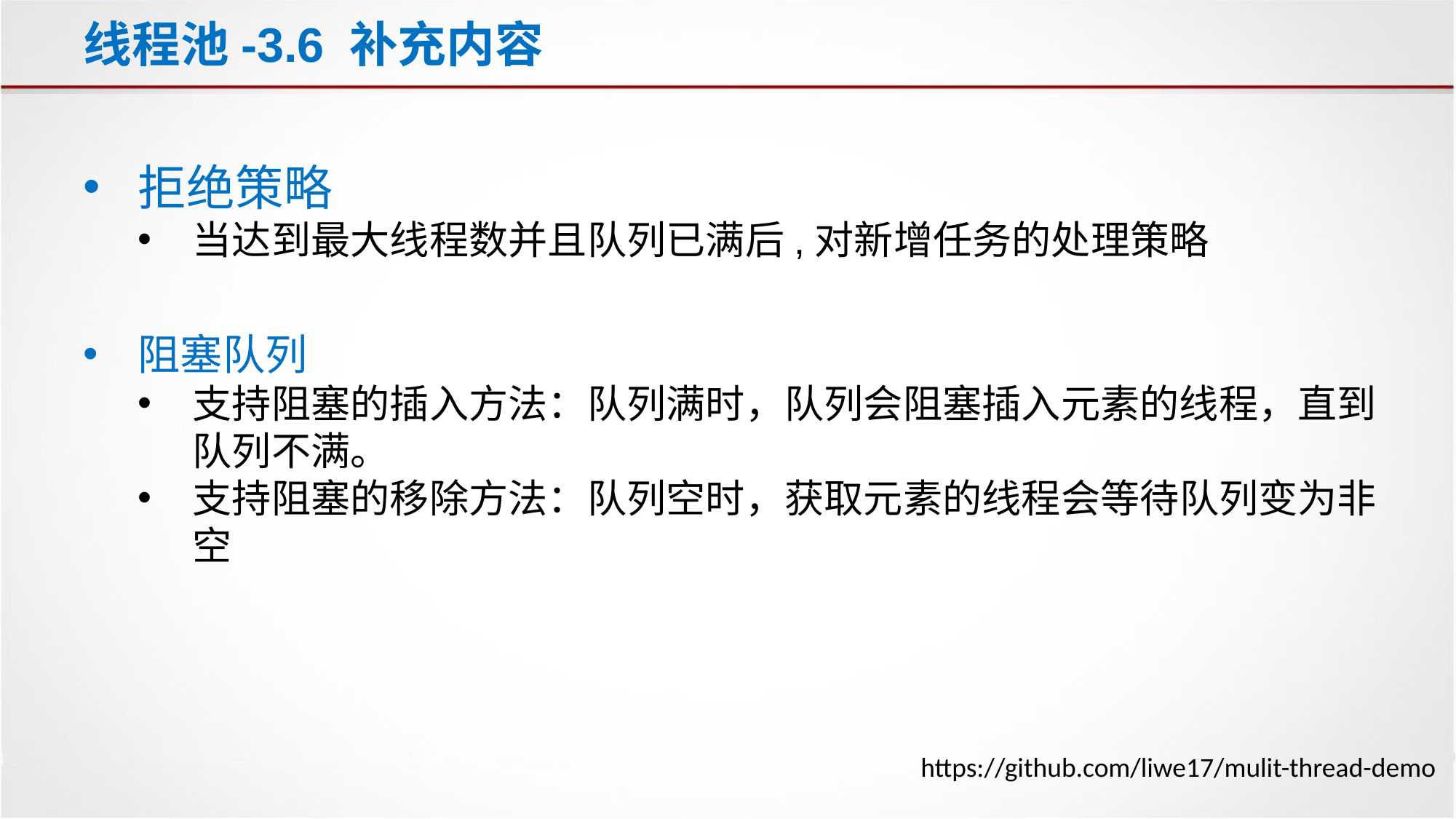

# 线程池-3.6 补充内容
拒绝策略
当达到最大线程数并且队列已满后,对新增任务的处理策略

阻塞队列
支持阻塞的插入方法：队列满时，队列会阻塞插入元素的线程，直到队列不满。
支持阻塞的移除方法：队列空时，获取元素的线程会等待队列变为非空